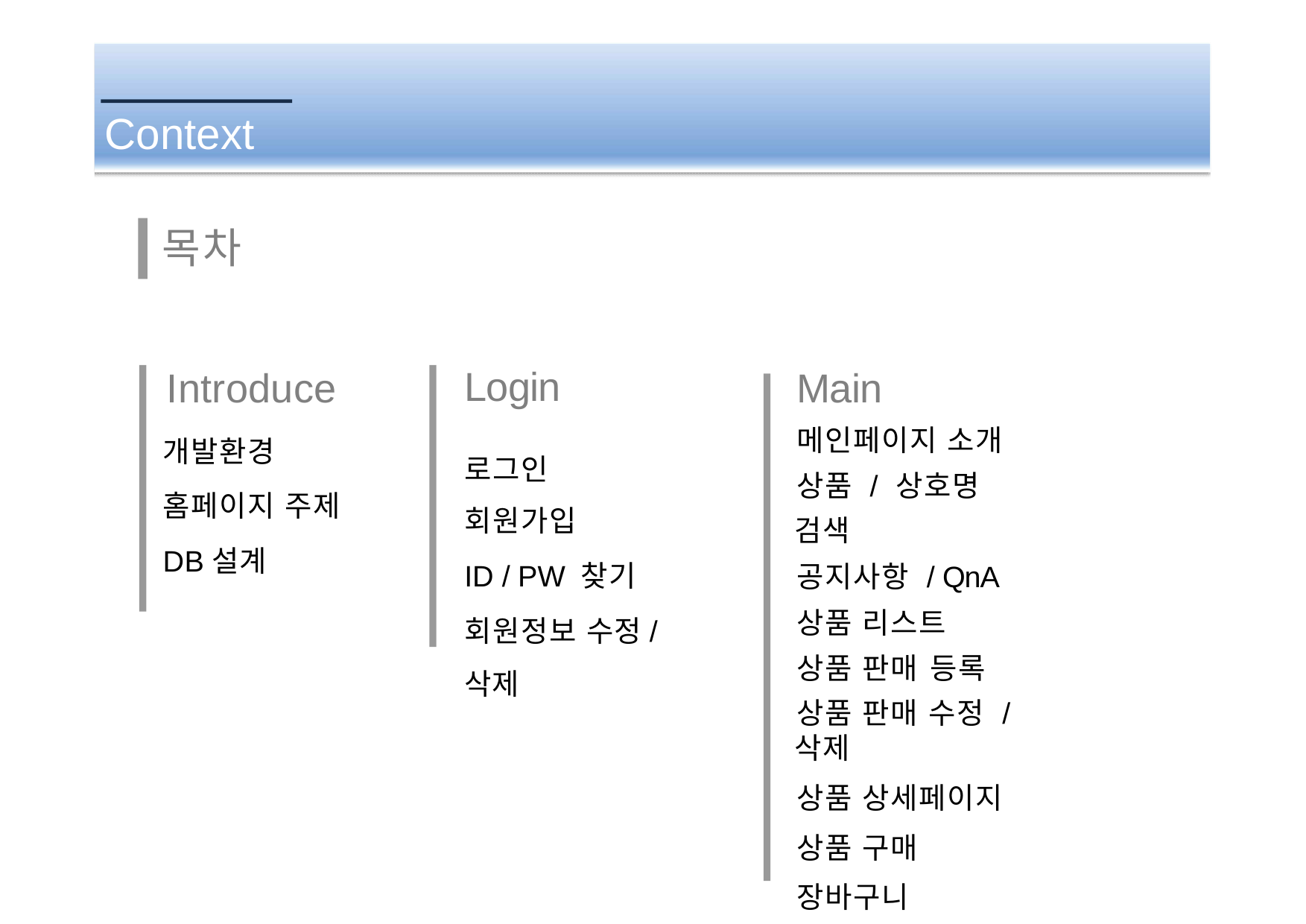

# Context

목차
Main
메인페이지 소개
상품 / 상호명 검색
공지사항 / QnA
상품 리스트
상품 판매 등록
상품 판매 수정 / 삭제
상품 상세페이지
상품 구매
장바구니
주문내역
Login
로그인  회원가입
ID / PW 찾기
회원정보 수정/삭제
Introduce

개발환경
홈페이지 주제
DB설계